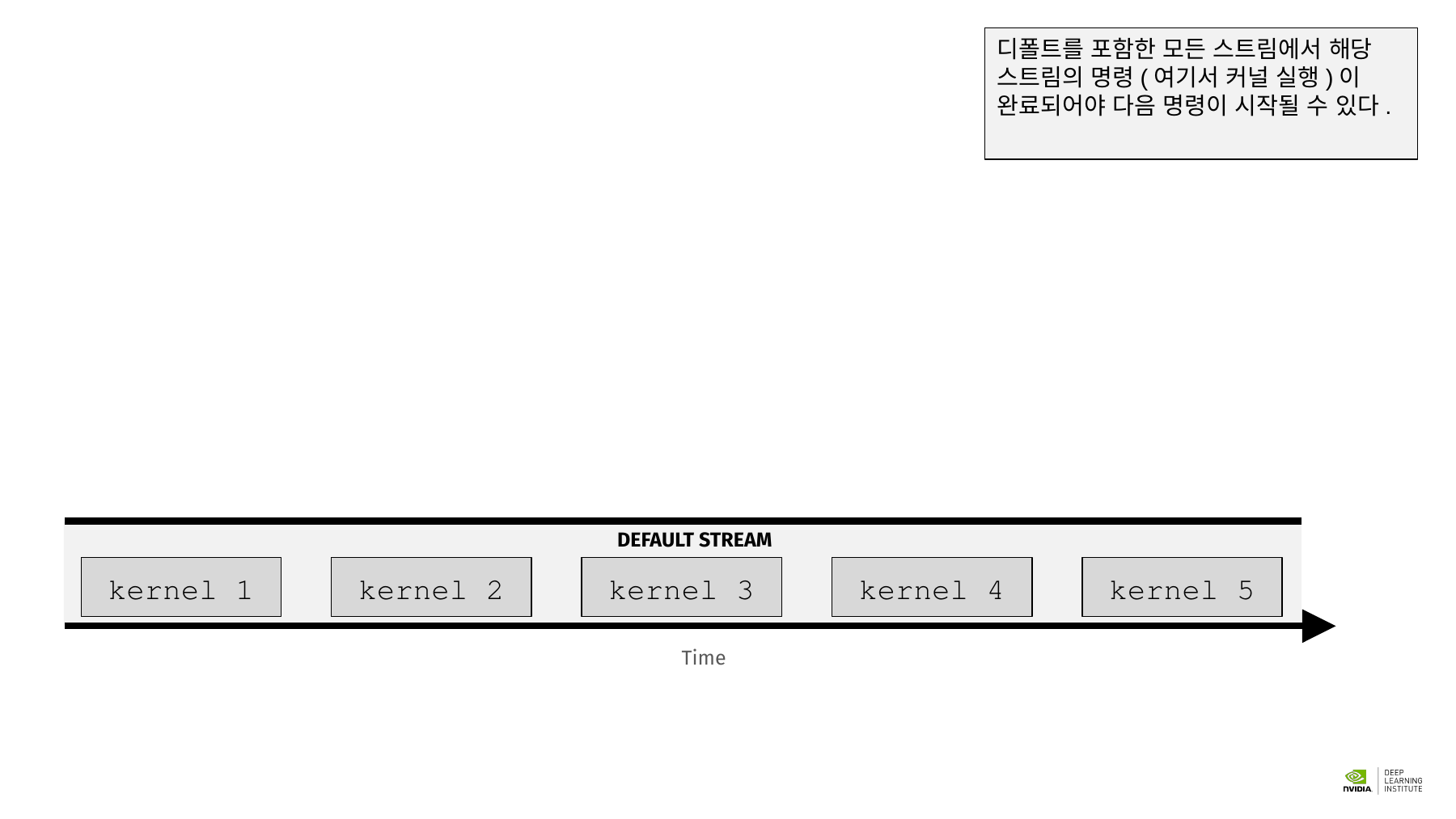

디폴트를 포함한 모든 스트림에서 해당 스트림의 명령(여기서 커널 실행)이 완료되어야 다음 명령이 시작될 수 있다.

DEFAULT STREAM
kernel 1
kernel 2
kernel 3
kernel 4
kernel 5
Time